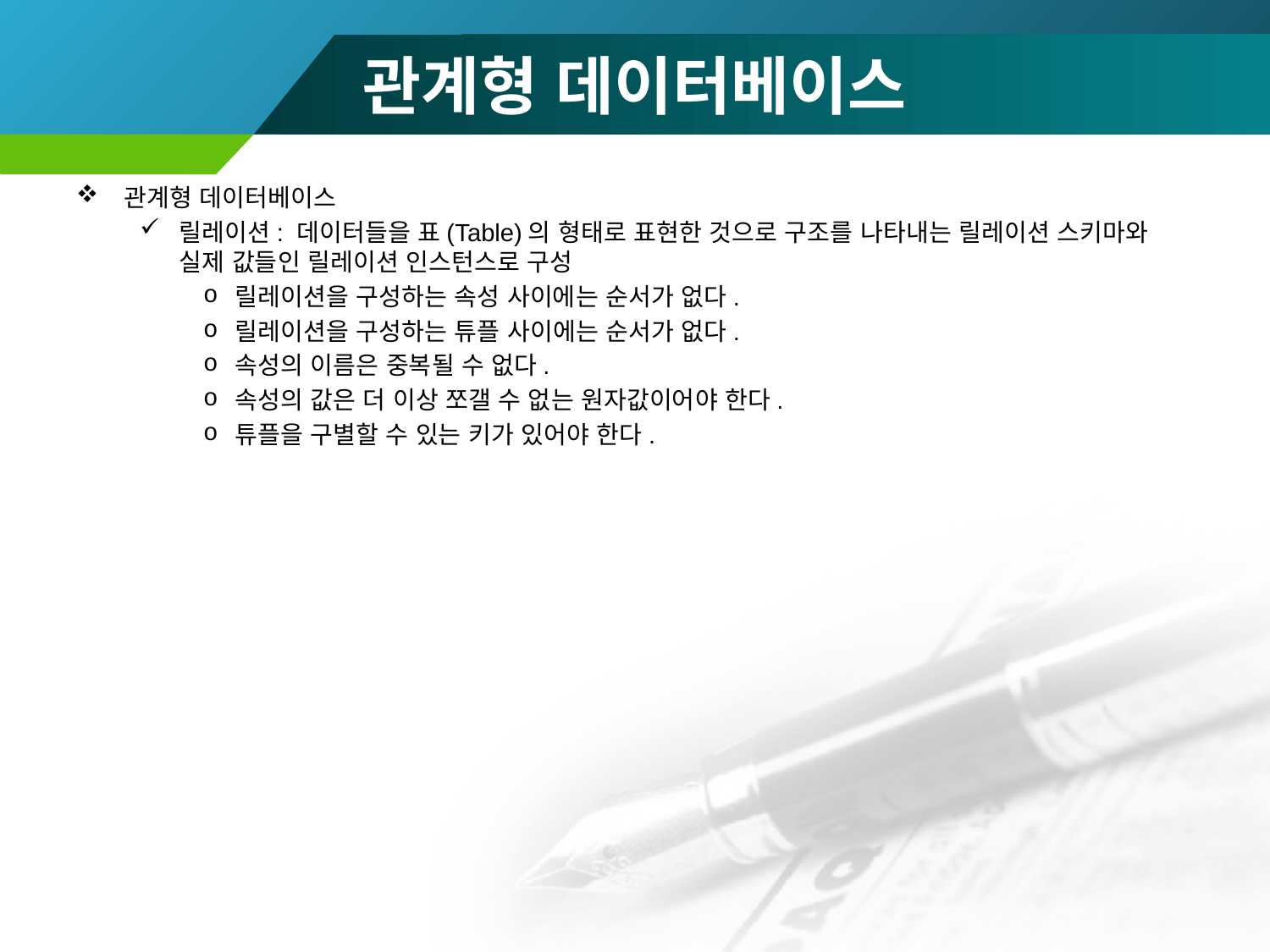

# 관계형 데이터베이스
관계형 데이터베이스
릴레이션: 데이터들을 표(Table)의 형태로 표현한 것으로 구조를 나타내는 릴레이션 스키마와 실제 값들인 릴레이션 인스턴스로 구성
릴레이션을 구성하는 속성 사이에는 순서가 없다.
릴레이션을 구성하는 튜플 사이에는 순서가 없다.
속성의 이름은 중복될 수 없다.
속성의 값은 더 이상 쪼갤 수 없는 원자값이어야 한다.
튜플을 구별할 수 있는 키가 있어야 한다.